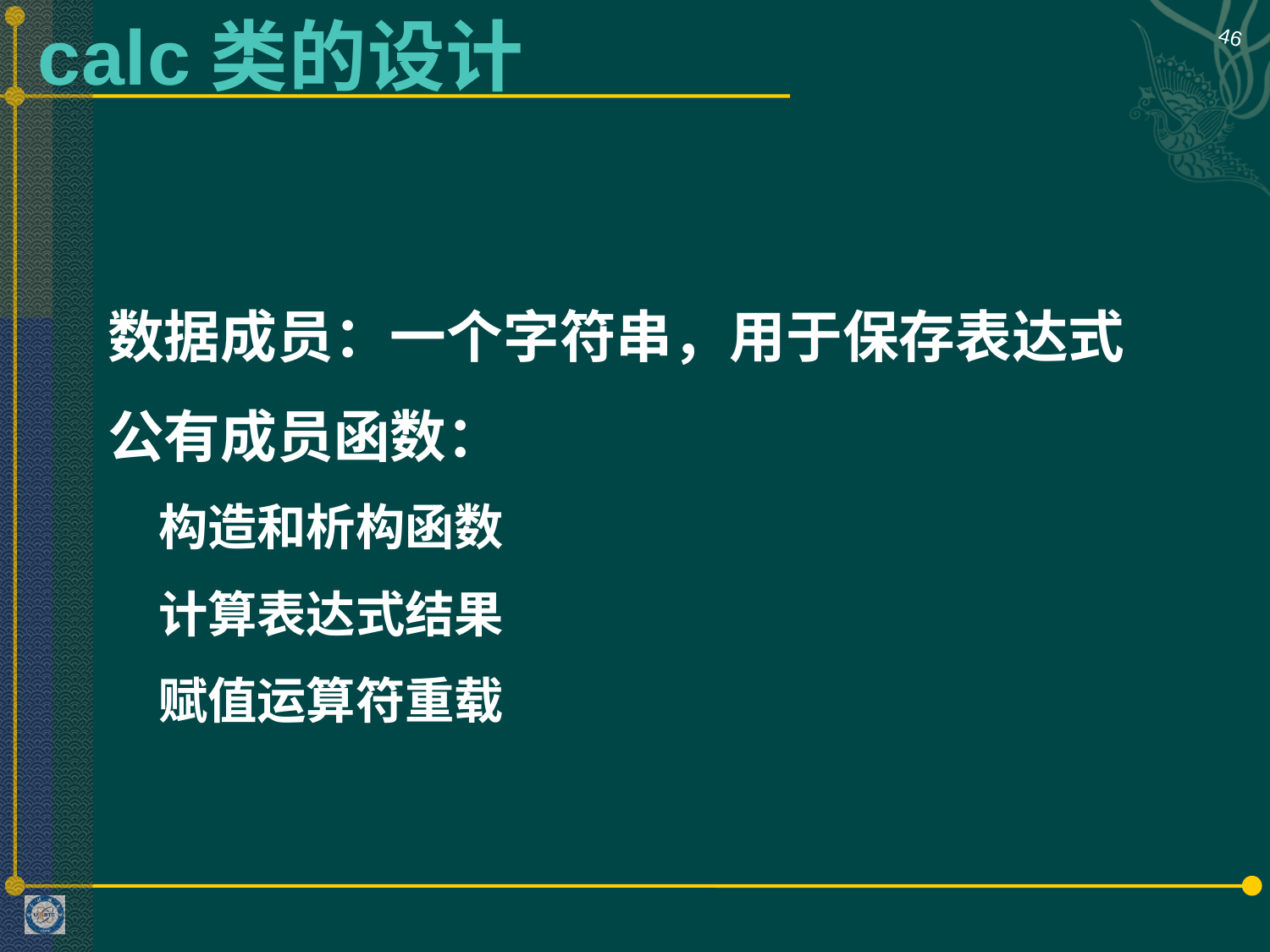

# calc类的设计
46
数据成员：一个字符串，用于保存表达式
公有成员函数：
构造和析构函数
计算表达式结果
赋值运算符重载